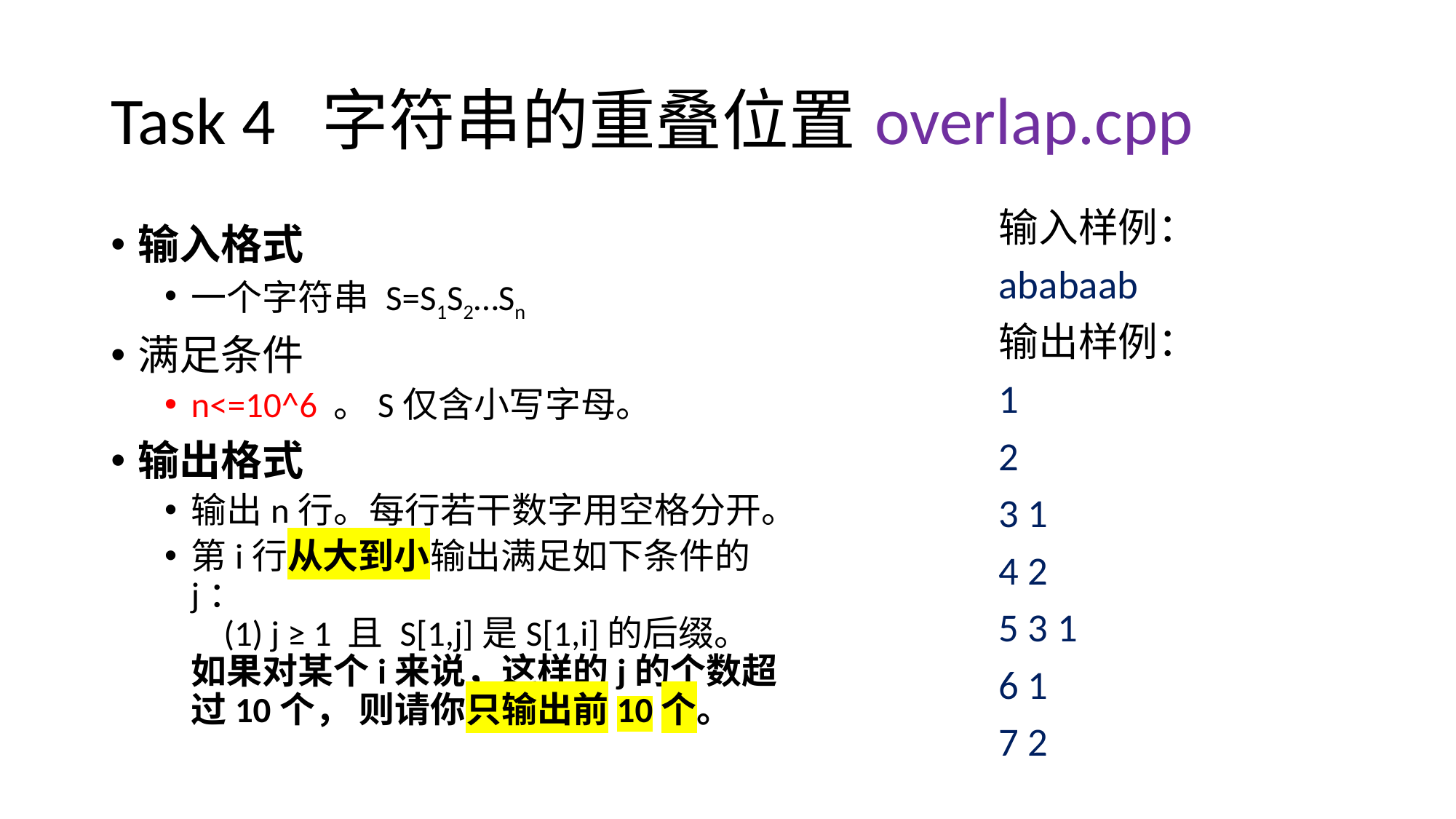

# Task 4  字符串的重叠位置	overlap.cpp
输入样例：
ababaab
输出样例：
1
2
3 1
4 2
5 3 1
6 1
7 2
输入格式
一个字符串 S=S1S2…Sn
满足条件
n<=10^6 。S仅含小写字母。
输出格式
输出n行。每行若干数字用空格分开。
第i行从大到小输出满足如下条件的j：
   (1) j ≥ 1 且 S[1,j]是S[1,i]的后缀。
如果对某个i来说，这样的j的个数超过10个， 则请你只输出前10个。